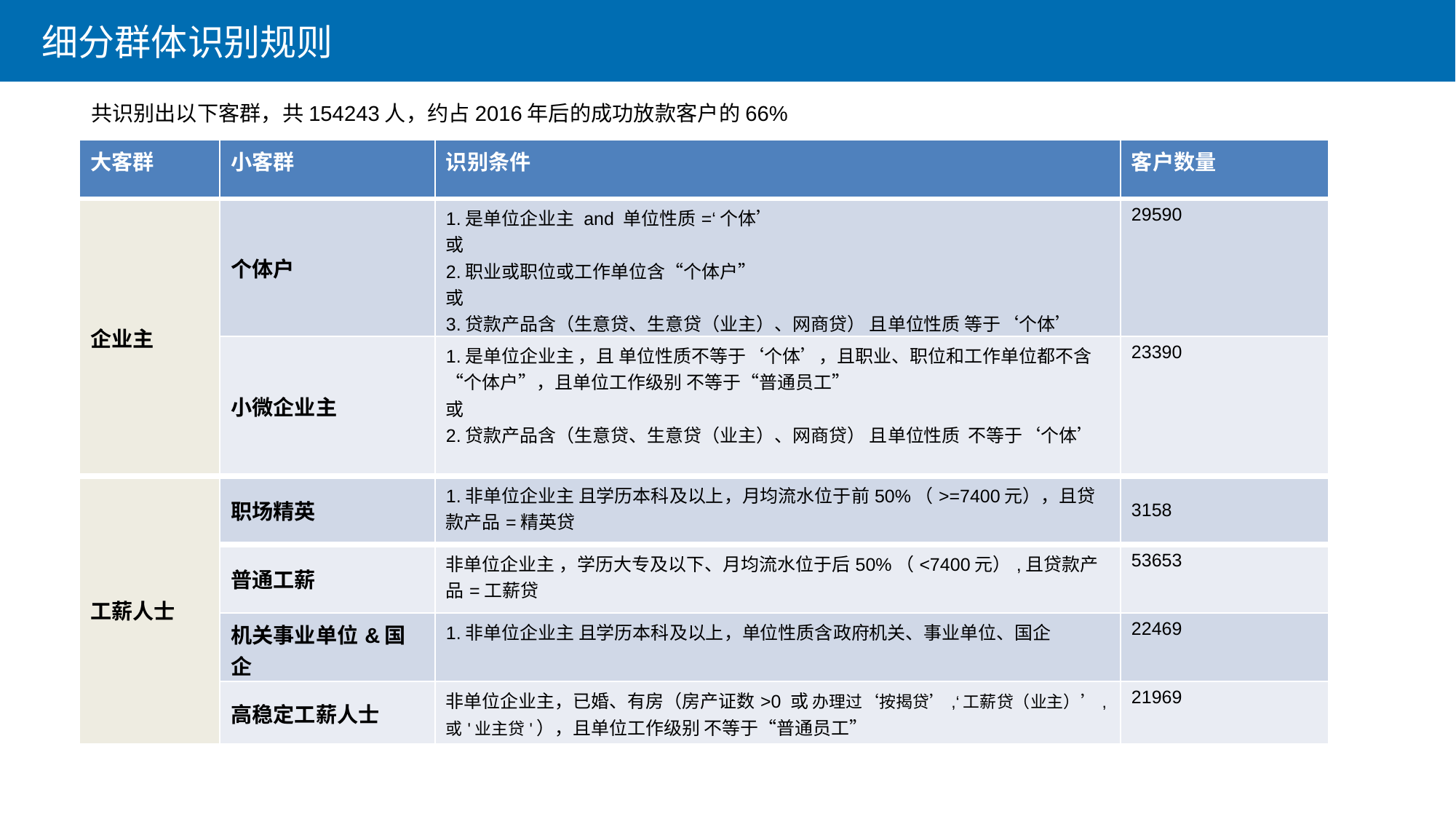

细分群体识别规则
共识别出以下客群，共154243人，约占2016年后的成功放款客户的66%
| 大客群 | 小客群 | 识别条件 | 客户数量 |
| --- | --- | --- | --- |
| 企业主 | 个体户 | 1.是单位企业主 and 单位性质=‘个体’ 或 2.职业或职位或工作单位含“个体户” 或 3.贷款产品含（生意贷、生意贷（业主）、网商贷） 且单位性质 等于‘个体’ | 29590 |
|  | 小微企业主 | 1.是单位企业主 ，且 单位性质不等于‘个体’，且职业、职位和工作单位都不含“个体户”，且单位工作级别 不等于“普通员工” 或 2.贷款产品含（生意贷、生意贷（业主）、网商贷） 且单位性质 不等于‘个体’ | 23390 |
| 工薪人士 | 职场精英 | 1.非单位企业主 且学历本科及以上，月均流水位于前50%（>=7400元），且贷款产品=精英贷 | 3158 |
|  | 普通工薪 | 非单位企业主 ，学历大专及以下、月均流水位于后50%（<7400元）,且贷款产品=工薪贷 | 53653 |
|  | 机关事业单位&国企 | 1.非单位企业主 且学历本科及以上，单位性质含政府机关、事业单位、国企 | 22469 |
|  | 高稳定工薪人士 | 非单位企业主，已婚、有房（房产证数>0 或 办理过‘按揭贷’,‘工薪贷（业主）’,或'业主贷'），且单位工作级别 不等于“普通员工” | 21969 |